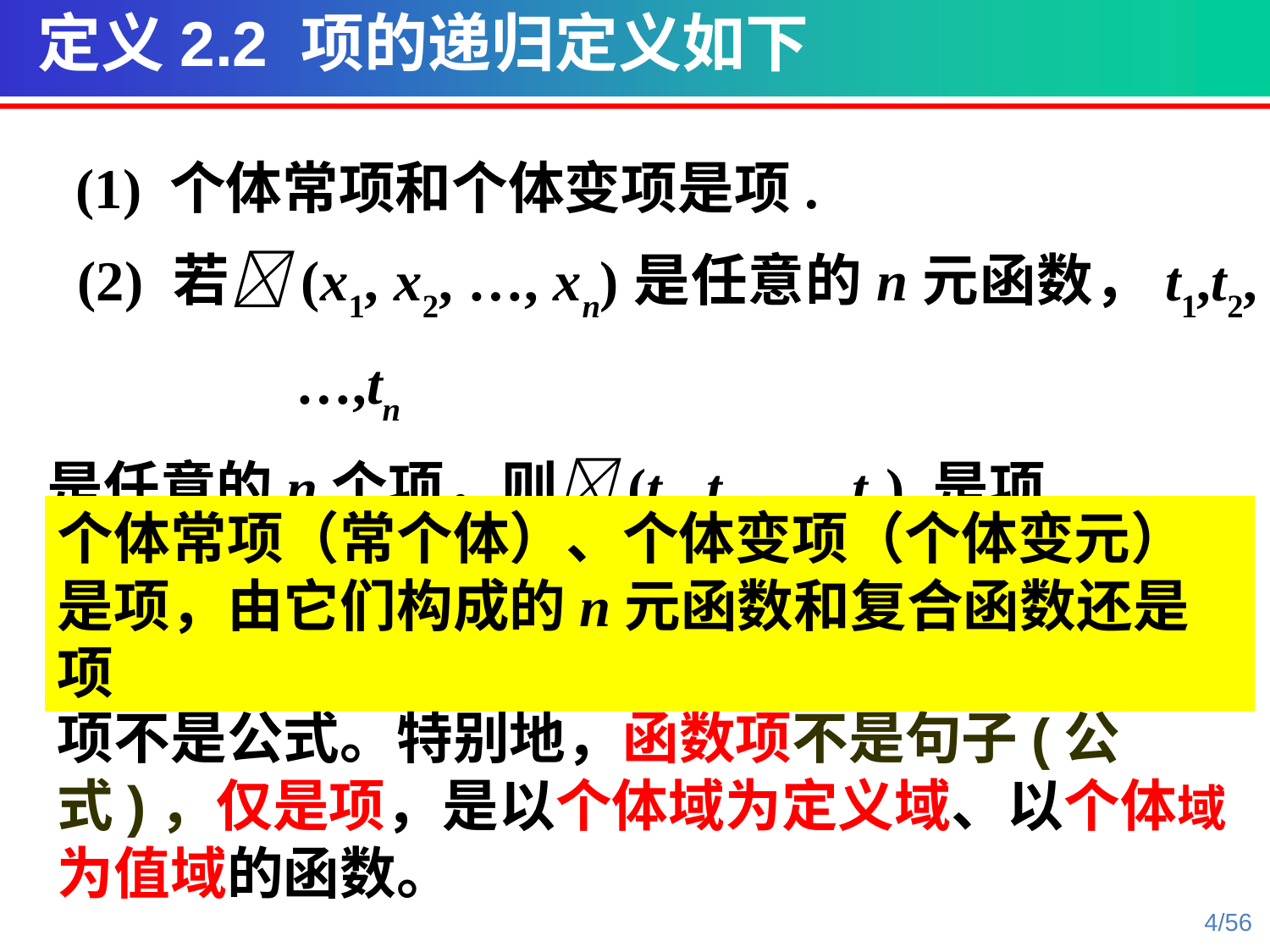

定义2.2 项的递归定义如下
  (1) 个体常项和个体变项是项.
  (2) 若ϕ(x1, x2, …, xn)是任意的n元函数，t1,t2,…,tn
是任意的n个项，则ϕ(t1, t2, …, tn) 是项.
  (3) 所有的项都是有限次使用 (1), (2) 得到的.
个体常项（常个体）、个体变项（个体变元）是项，由它们构成的n元函数和复合函数还是项
项不是公式。特别地，函数项不是句子(公式)，仅是项，是以个体域为定义域、以个体域为值域的函数。
4/56